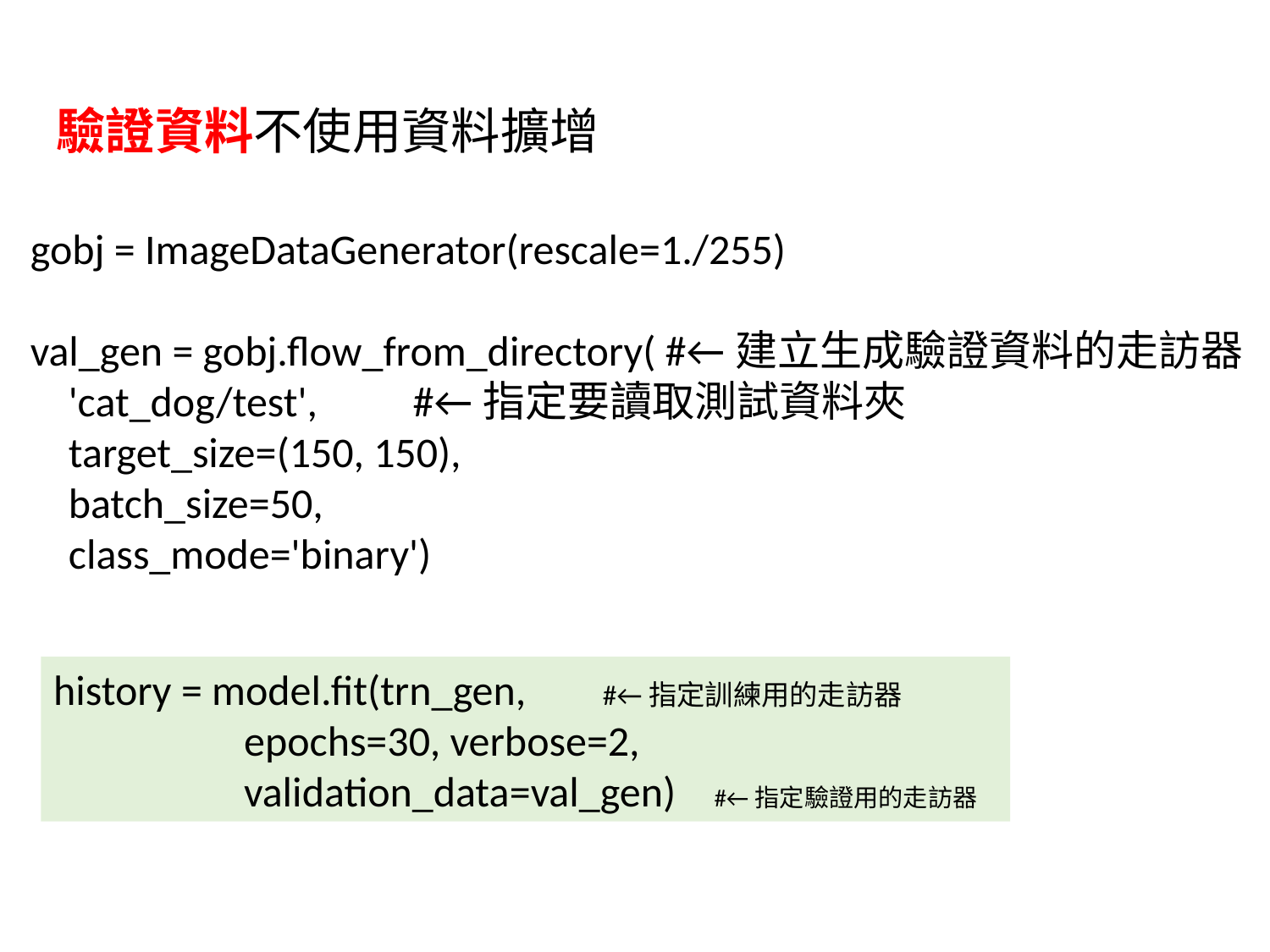

驗證資料不使用資料擴增
gobj = ImageDataGenerator(rescale=1./255)

val_gen = gobj.flow_from_directory( #←建立生成驗證資料的走訪器
    'cat_dog/test',          #←指定要讀取測試資料夾
    target_size=(150, 150),
    batch_size=50,
    class_mode='binary')

history = model.fit(trn_gen,        #←指定訓練用的走訪器
                    epochs=30, verbose=2,
                    validation_data=val_gen)    #←指定驗證用的走訪器